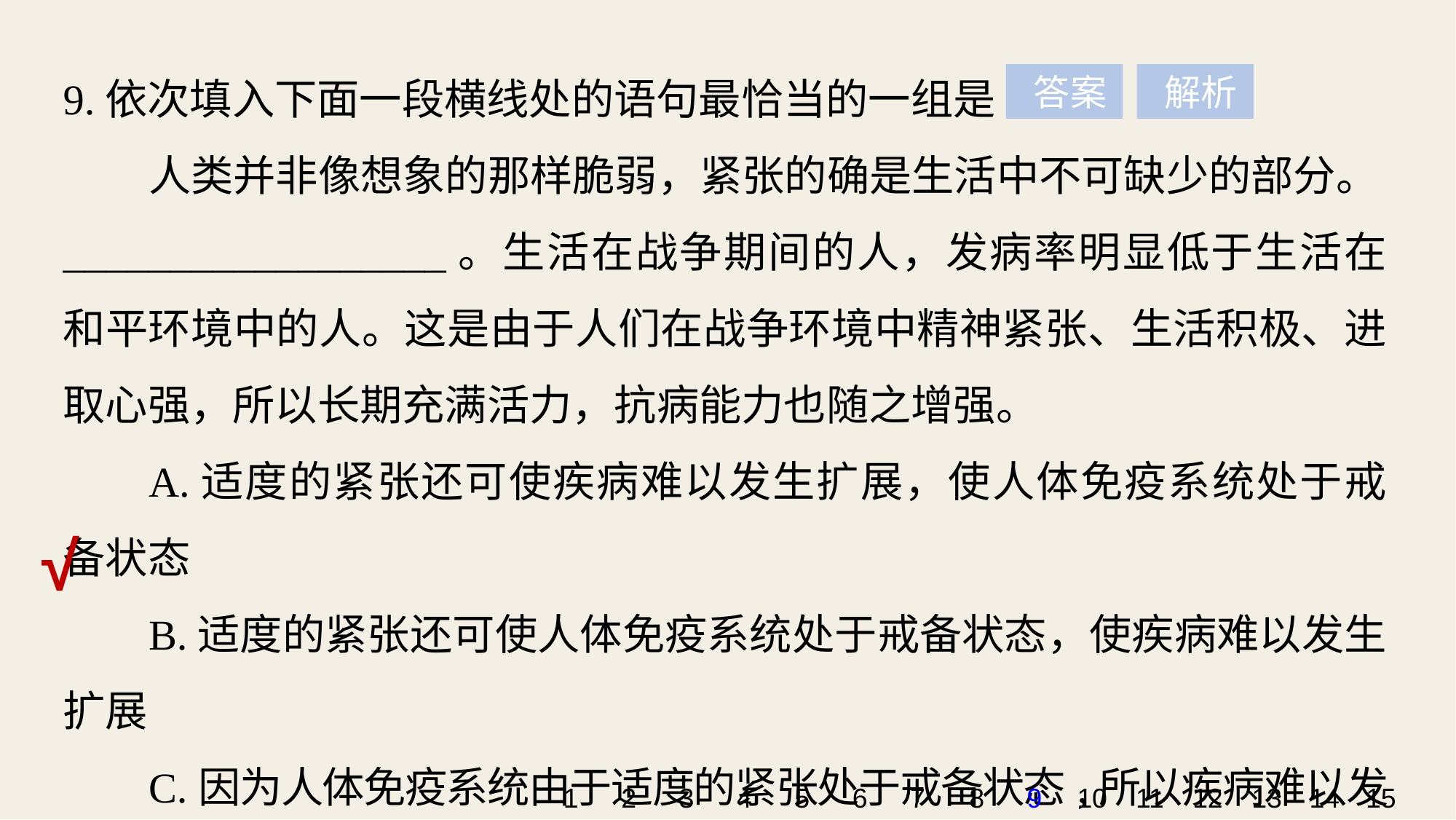

9.依次填入下面一段横线处的语句最恰当的一组是
人类并非像想象的那样脆弱，紧张的确是生活中不可缺少的部分。__________________。生活在战争期间的人，发病率明显低于生活在和平环境中的人。这是由于人们在战争环境中精神紧张、生活积极、进取心强，所以长期充满活力，抗病能力也随之增强。
A.适度的紧张还可使疾病难以发生扩展，使人体免疫系统处于戒备状态
B.适度的紧张还可使人体免疫系统处于戒备状态，使疾病难以发生扩展
C.因为人体免疫系统由于适度的紧张处于戒备状态,所以疾病难以发生扩展
D.疾病难以发生扩展的原因是人体免疫系统由于适度的紧张而处于戒备状态
 答案
 解析
√
1
2
3
4
5
6
7
8
9
10
11
12
13
14
15